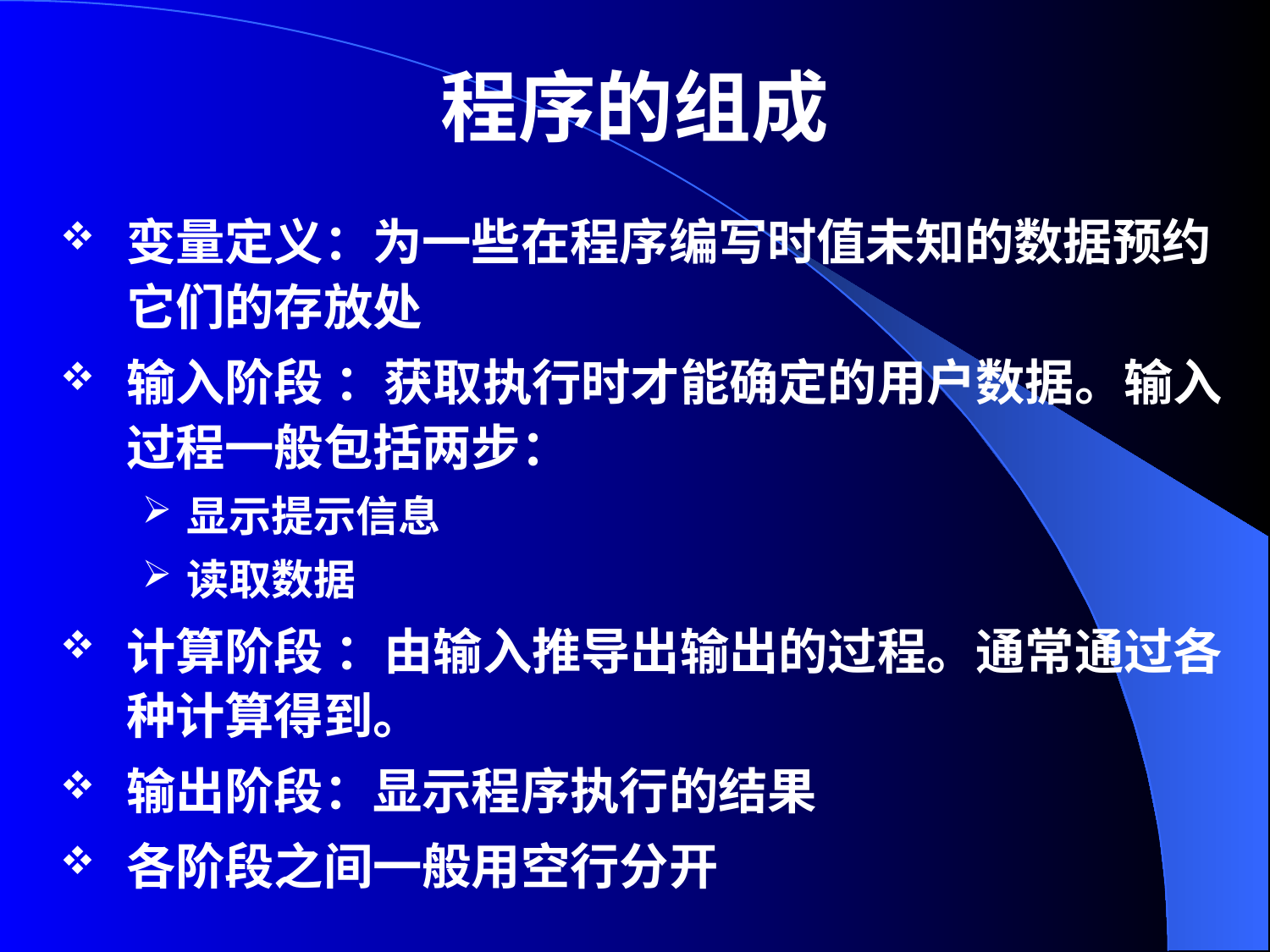

# 程序的组成
变量定义：为一些在程序编写时值未知的数据预约它们的存放处
输入阶段 ：获取执行时才能确定的用户数据。输入过程一般包括两步：
显示提示信息
读取数据
计算阶段 ：由输入推导出输出的过程。通常通过各种计算得到。
输出阶段：显示程序执行的结果
各阶段之间一般用空行分开